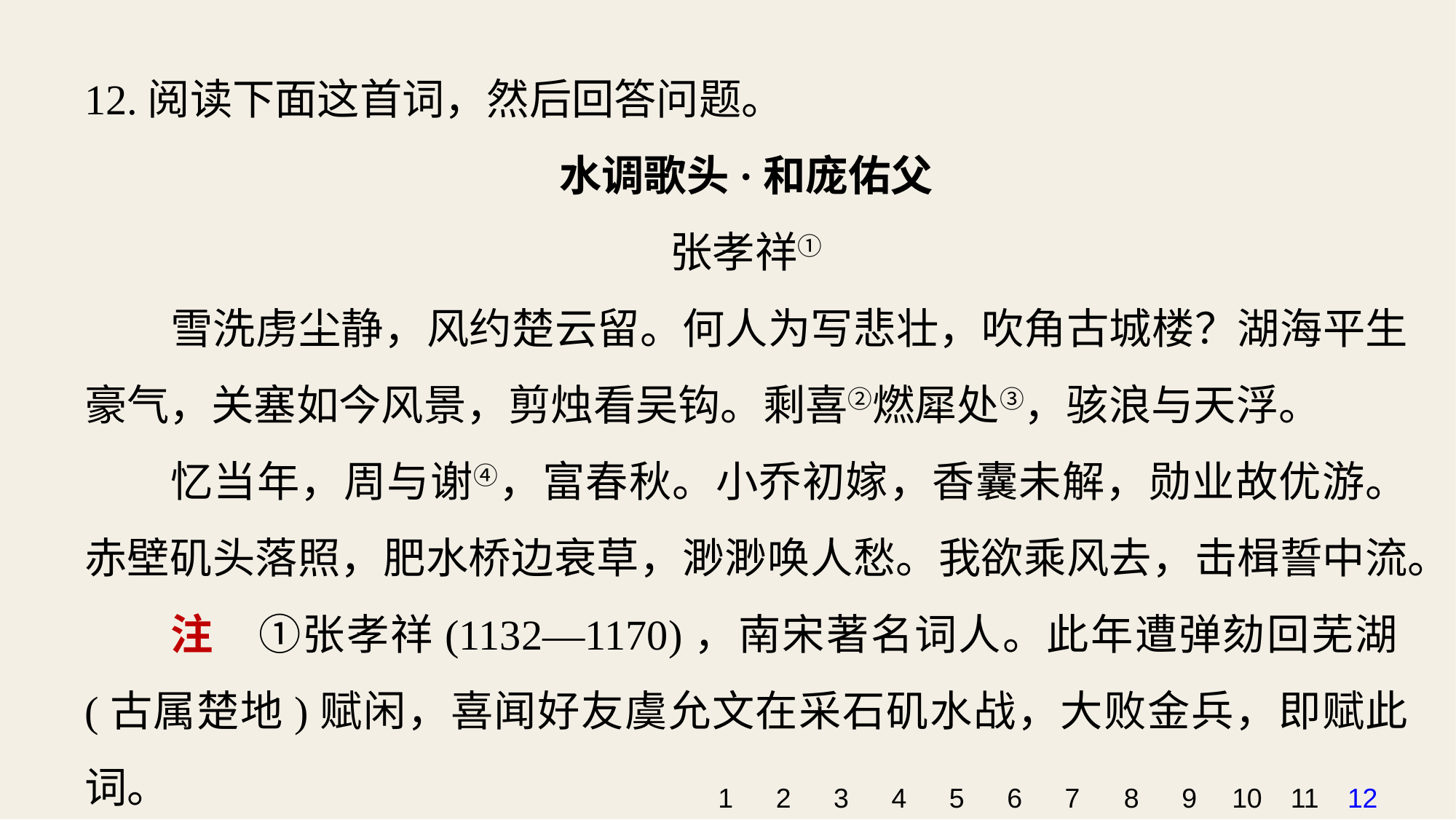

12.阅读下面这首词，然后回答问题。
水调歌头·和庞佑父
张孝祥①
雪洗虏尘静，风约楚云留。何人为写悲壮，吹角古城楼？湖海平生豪气，关塞如今风景，剪烛看吴钩。剩喜②燃犀处③，骇浪与天浮。
忆当年，周与谢④，富春秋。小乔初嫁，香囊未解，勋业故优游。赤壁矶头落照，肥水桥边衰草，渺渺唤人愁。我欲乘风去，击楫誓中流。
注　①张孝祥(1132—1170)，南宋著名词人。此年遭弹劾回芜湖(古属楚地)赋闲，喜闻好友虞允文在采石矶水战，大败金兵，即赋此词。
1
2
3
4
5
6
7
8
9
10
11
12